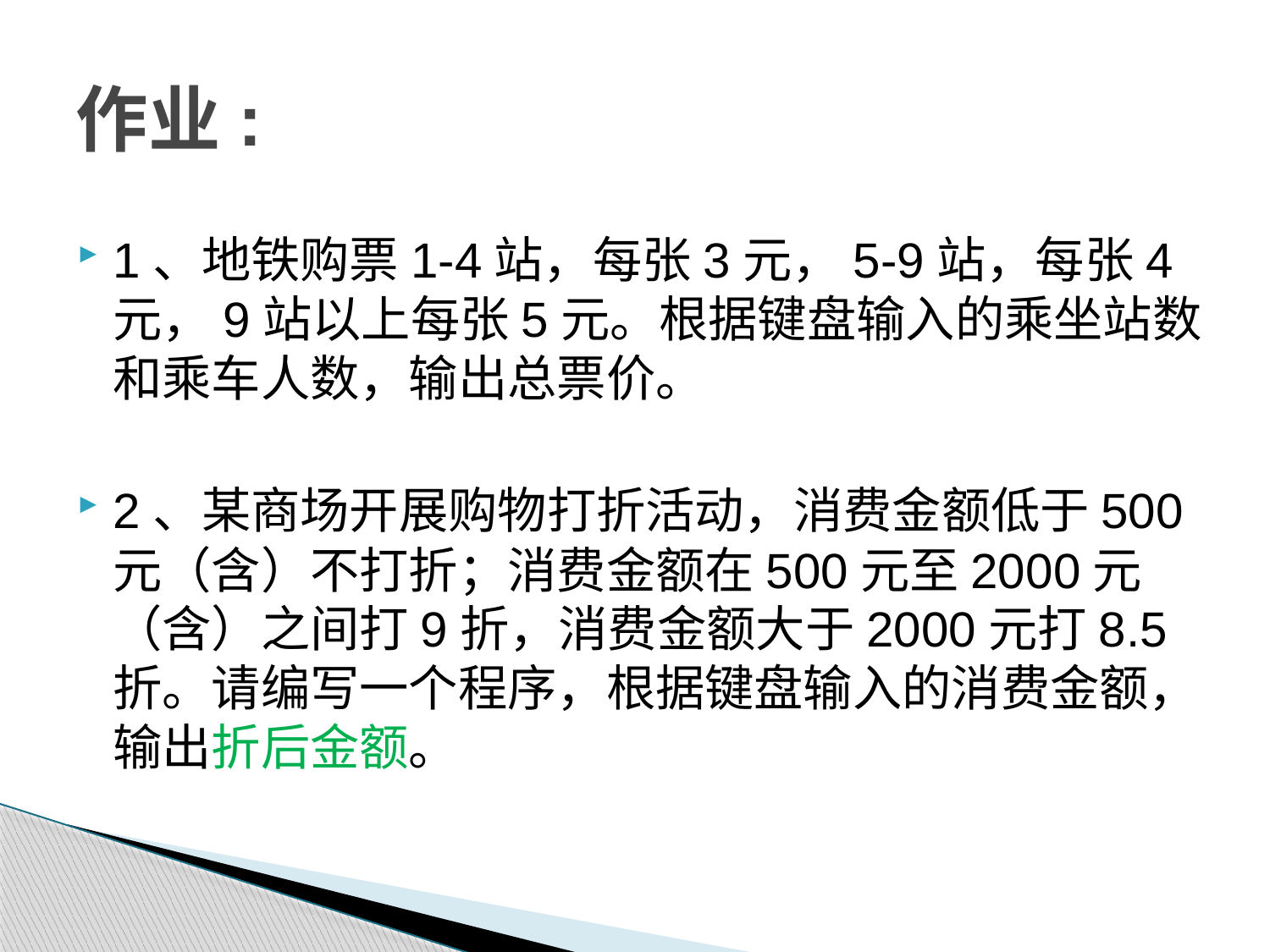

# 作业:
1、地铁购票1-4站，每张3元，5-9站，每张4元，9站以上每张5元。根据键盘输入的乘坐站数和乘车人数，输出总票价。

2、某商场开展购物打折活动，消费金额低于500元（含）不打折；消费金额在500元至2000元（含）之间打9折，消费金额大于2000元打8.5折。请编写一个程序，根据键盘输入的消费金额，输出折后金额。